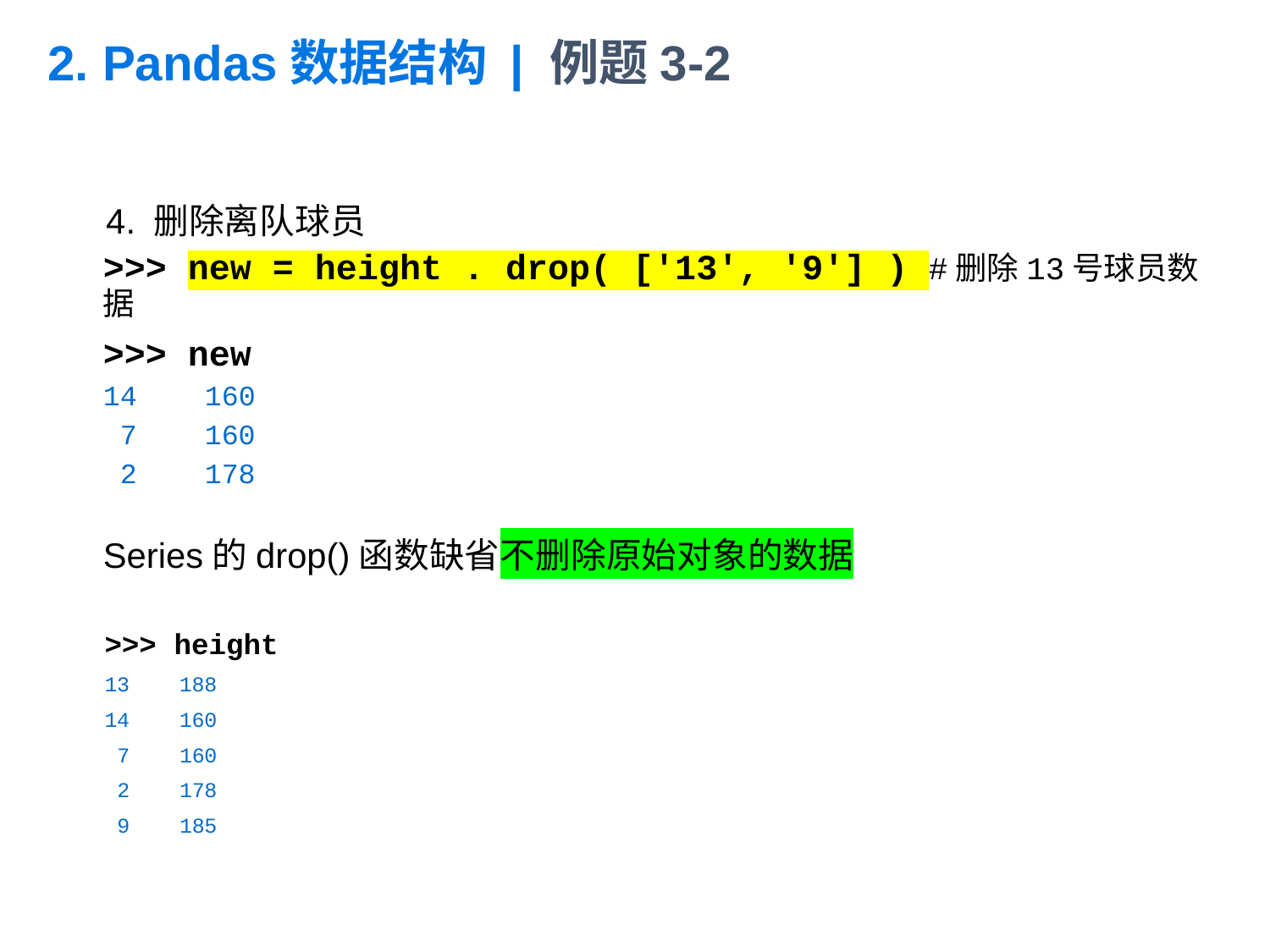

# 2. Pandas数据结构 | 例题3-2
      4. 删除离队球员
>>> new = height . drop( ['13', '9'] ) #删除13号球员数据
>>> new
14    160
 7    160
 2    178

Series的drop()函数缺省不删除原始对象的数据
>>> height
13    188
14    160
 7    160
 2    178
 9    185